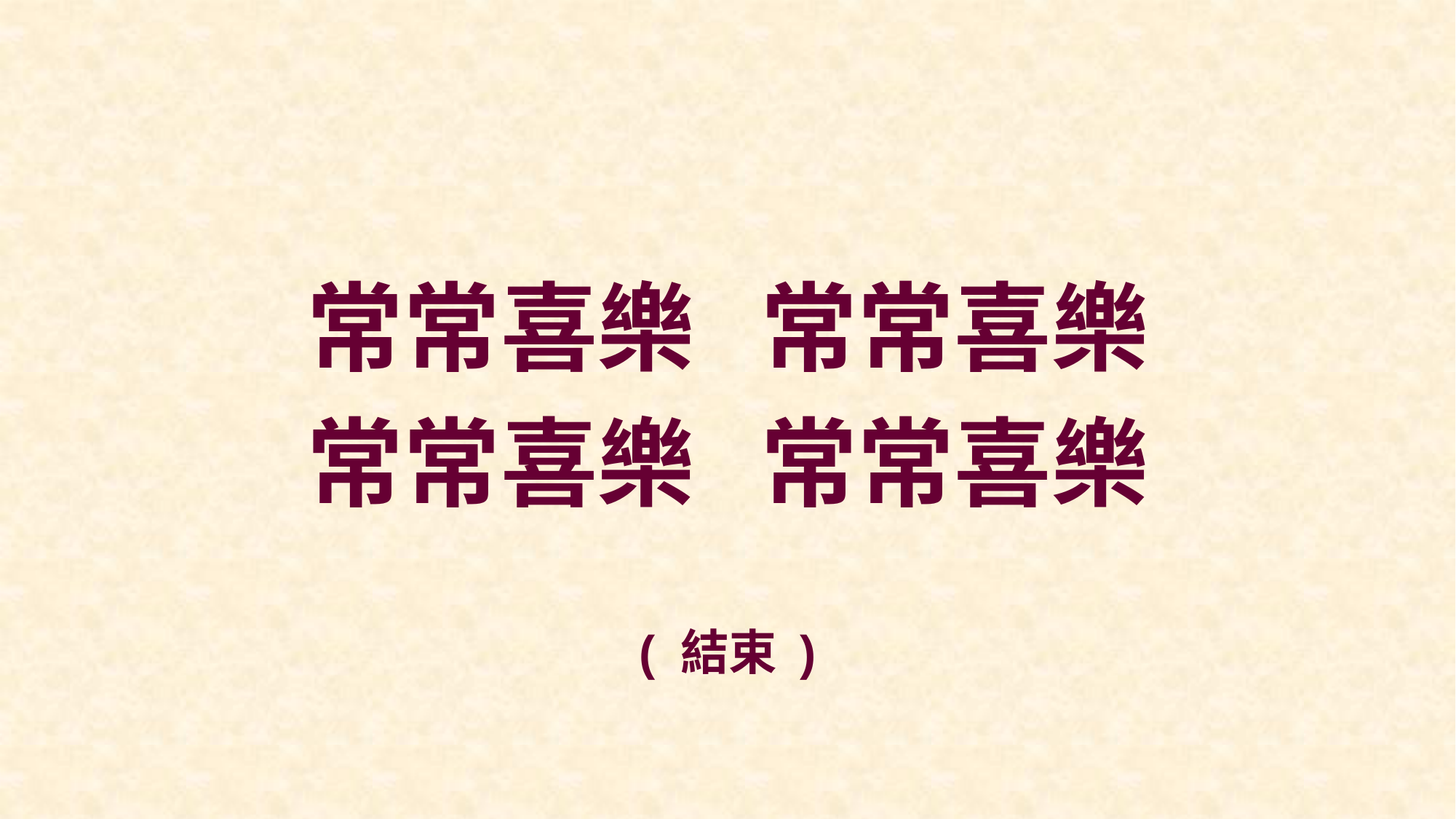

常常喜樂   常常喜樂
常常喜樂   常常喜樂
( 結束 )